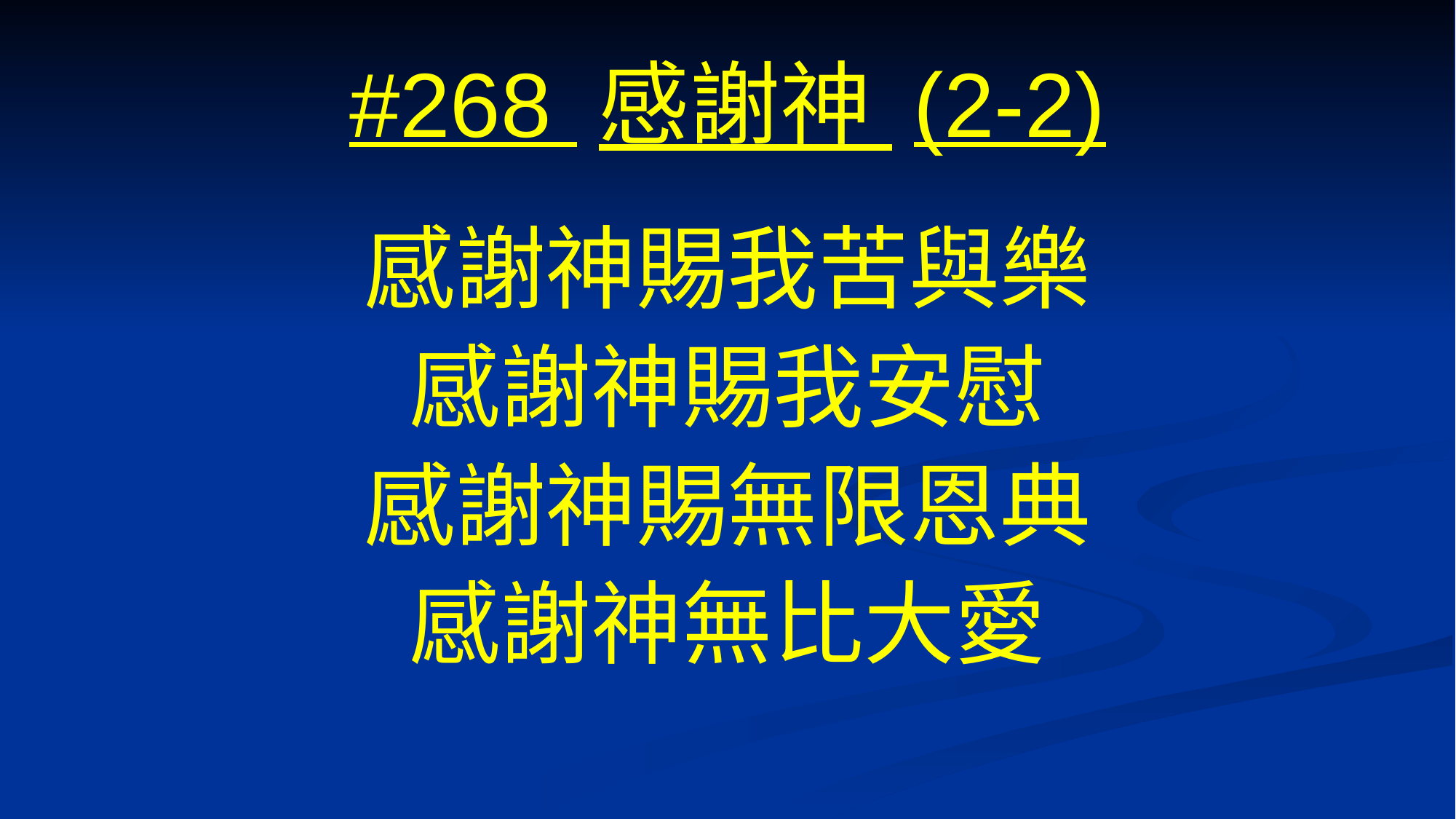

# #268 感謝神 (2-2)
感謝神賜我苦與樂
感謝神賜我安慰
感謝神賜無限恩典
感謝神無比大愛